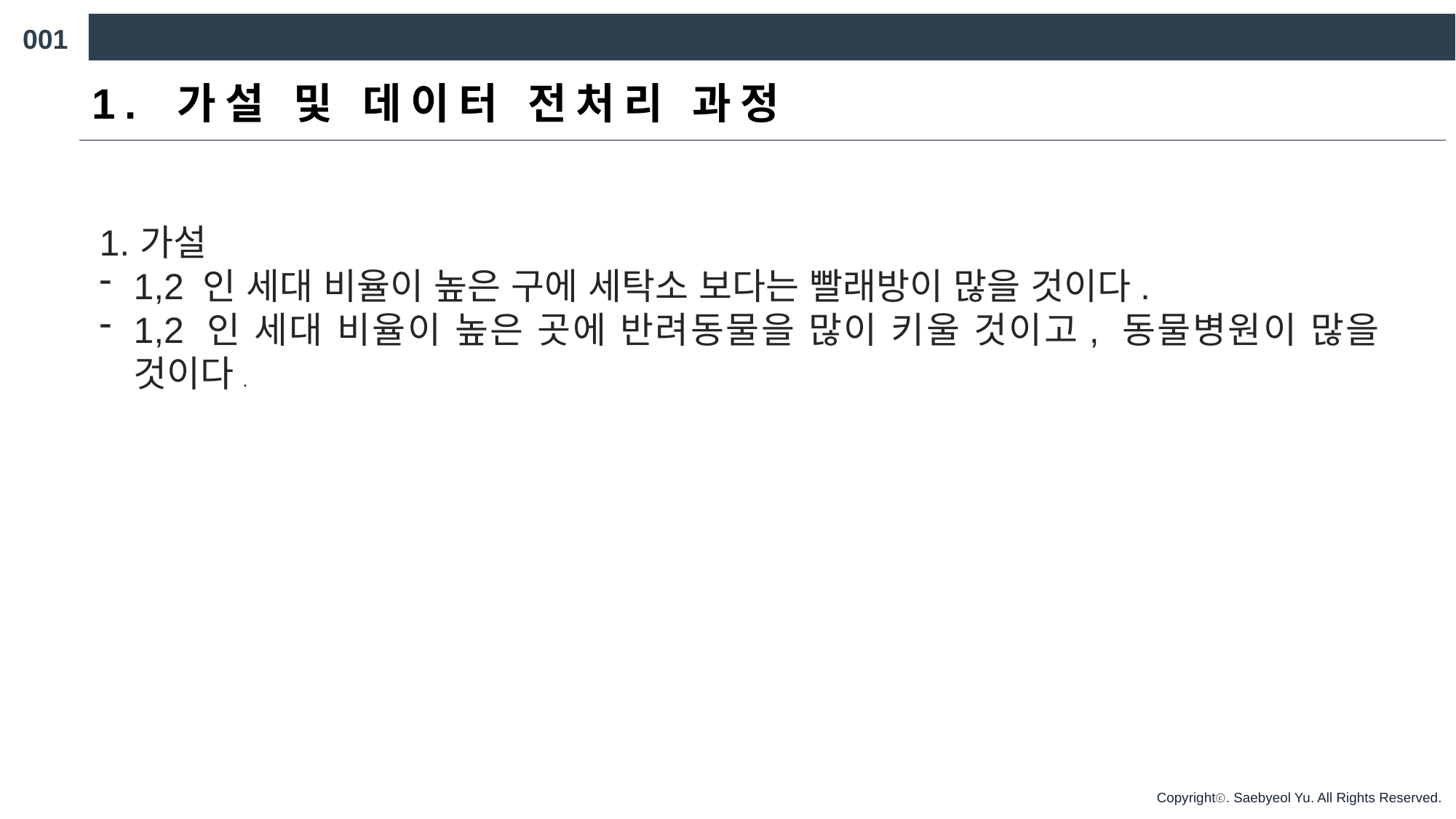

001
1. 가설 및 데이터 전처리 과정
가설
1,2 인 세대 비율이 높은 구에 세탁소 보다는 빨래방이 많을 것이다.
1,2 인 세대 비율이 높은 곳에 반려동물을 많이 키울 것이고, 동물병원이 많을 것이다.